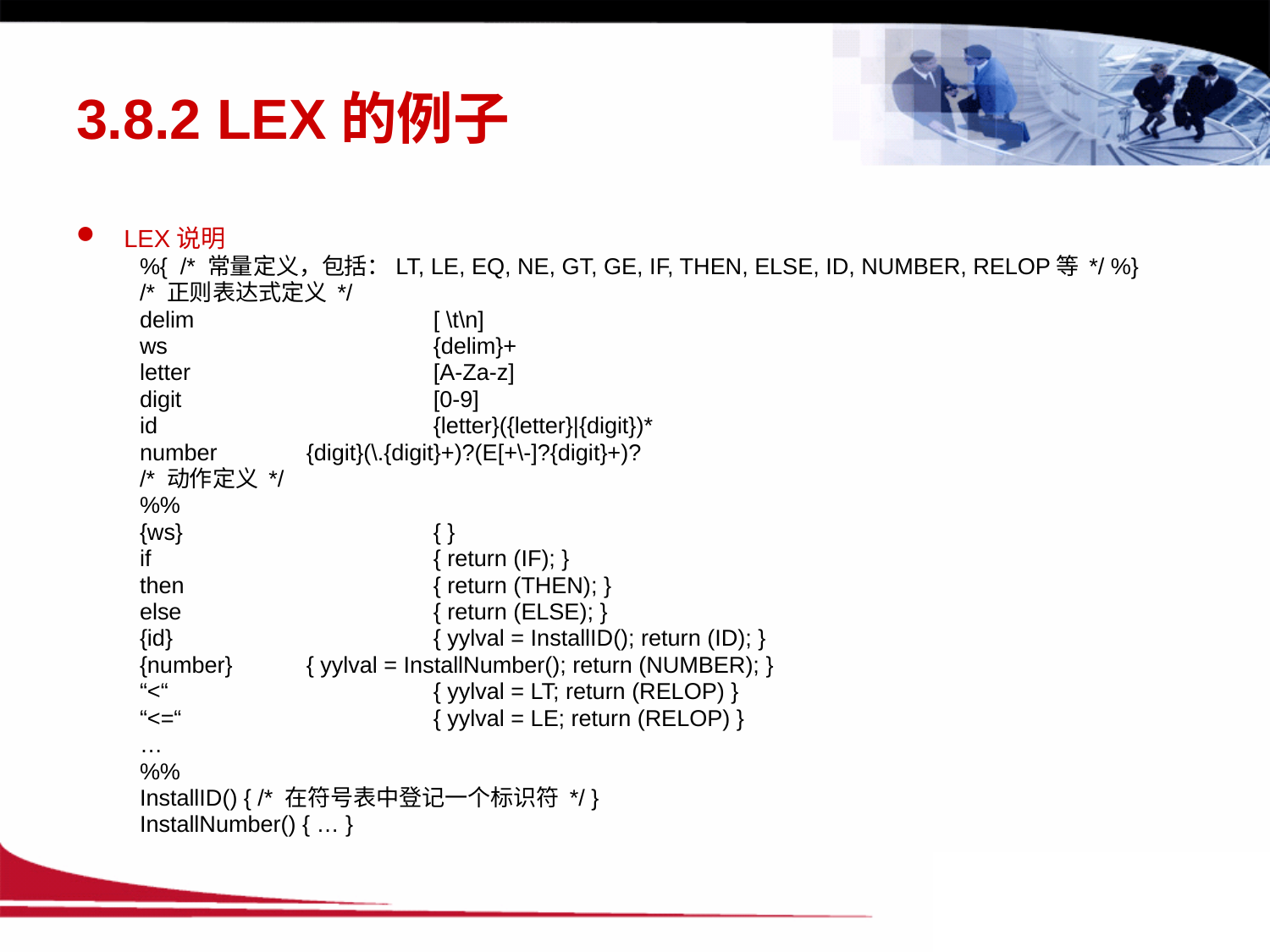

# 3.8.2 LEX的例子
LEX说明
%{  /* 常量定义，包括：LT, LE, EQ, NE, GT, GE, IF, THEN, ELSE, ID, NUMBER, RELOP等 */ %}
/* 正则表达式定义 */
delim		[ \t\n]
ws			{delim}+
letter		[A-Za-z]
digit		[0-9]
id			{letter}({letter}|{digit})*
number	{digit}(\.{digit}+)?(E[+\-]?{digit}+)?
/* 动作定义 */
%%
{ws}		{ }
if			{ return (IF); }
then		{ return (THEN); }
else		{ return (ELSE); }
{id}			{ yylval = InstallID(); return (ID); }
{number}	{ yylval = InstallNumber(); return (NUMBER); }
“<“			{ yylval = LT; return (RELOP) }
“<=“		{ yylval = LE; return (RELOP) }
…
%%
InstallID() { /* 在符号表中登记一个标识符 */ }
InstallNumber() { … }